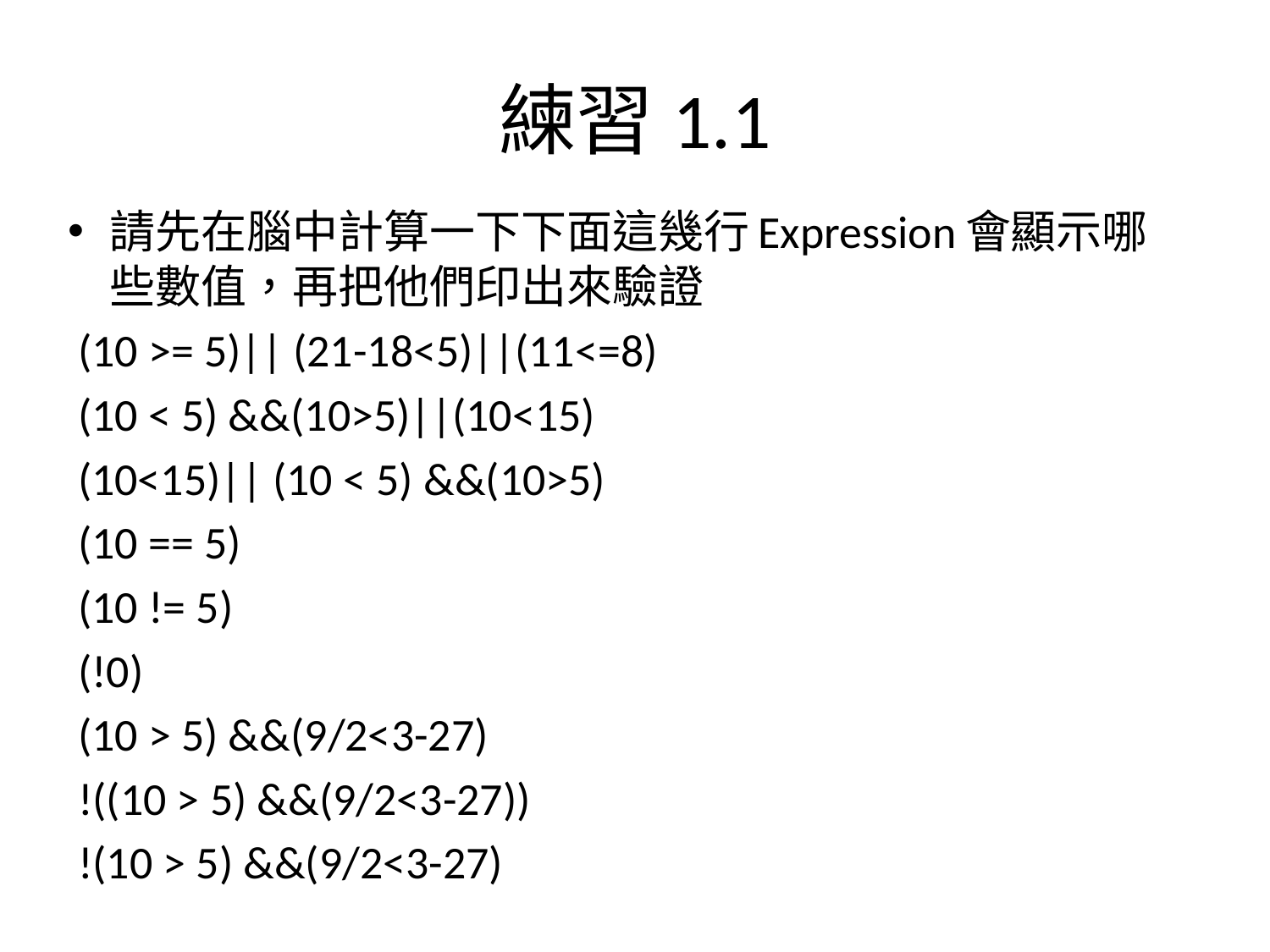

# 練習1.1
請先在腦中計算一下下面這幾行Expression會顯示哪些數值，再把他們印出來驗證
 (10 >= 5)|| (21-18<5)||(11<=8)
 (10 < 5) &&(10>5)||(10<15)
 (10<15)|| (10 < 5) &&(10>5)
 (10 == 5)
 (10 != 5)
 (!0)
 (10 > 5) &&(9/2<3-27)
 !((10 > 5) &&(9/2<3-27))
 !(10 > 5) &&(9/2<3-27)